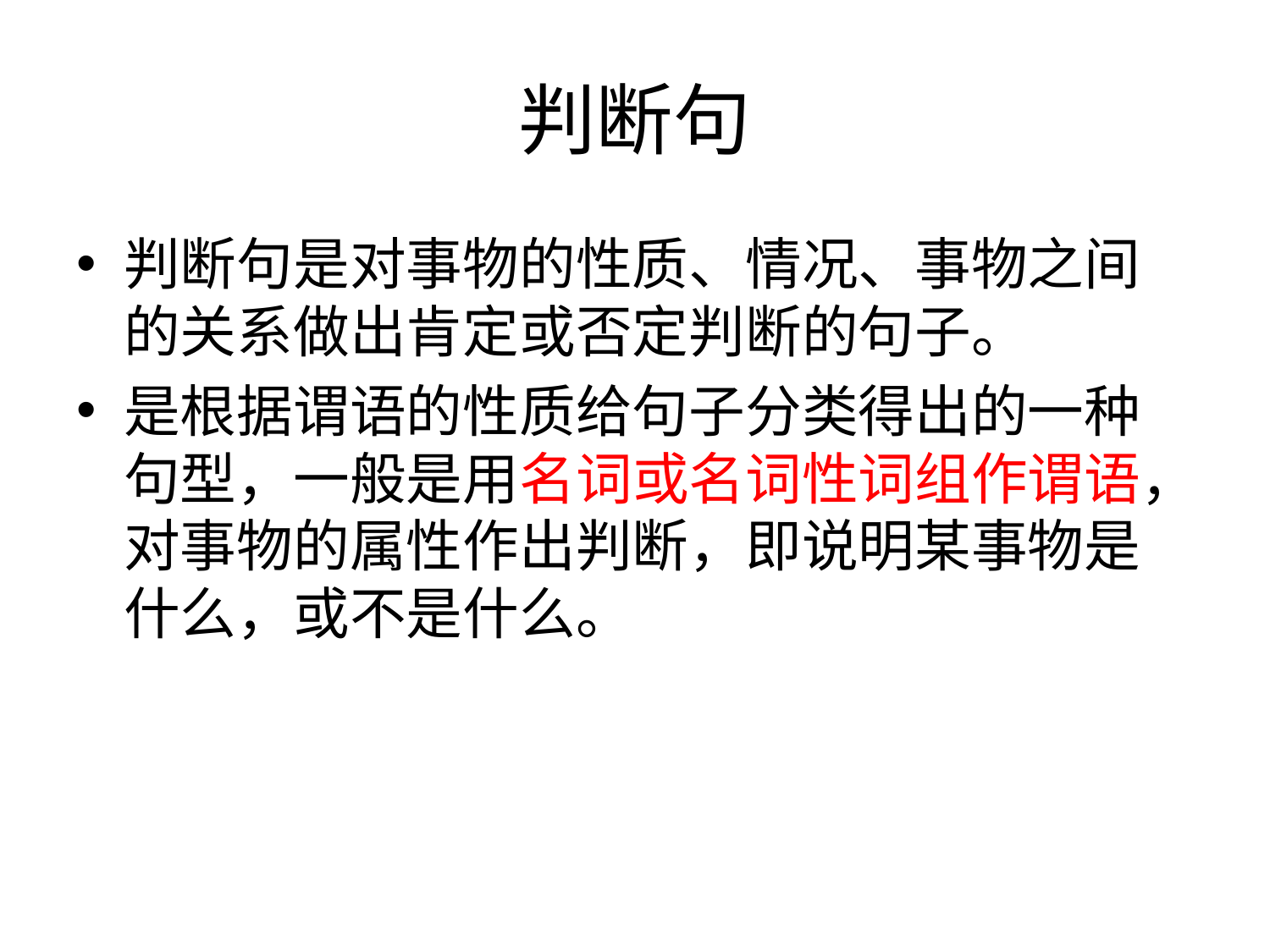

# 判断句
判断句是对事物的性质、情况、事物之间的关系做出肯定或否定判断的句子。
是根据谓语的性质给句子分类得出的一种句型，一般是用名词或名词性词组作谓语，对事物的属性作出判断，即说明某事物是什么，或不是什么。